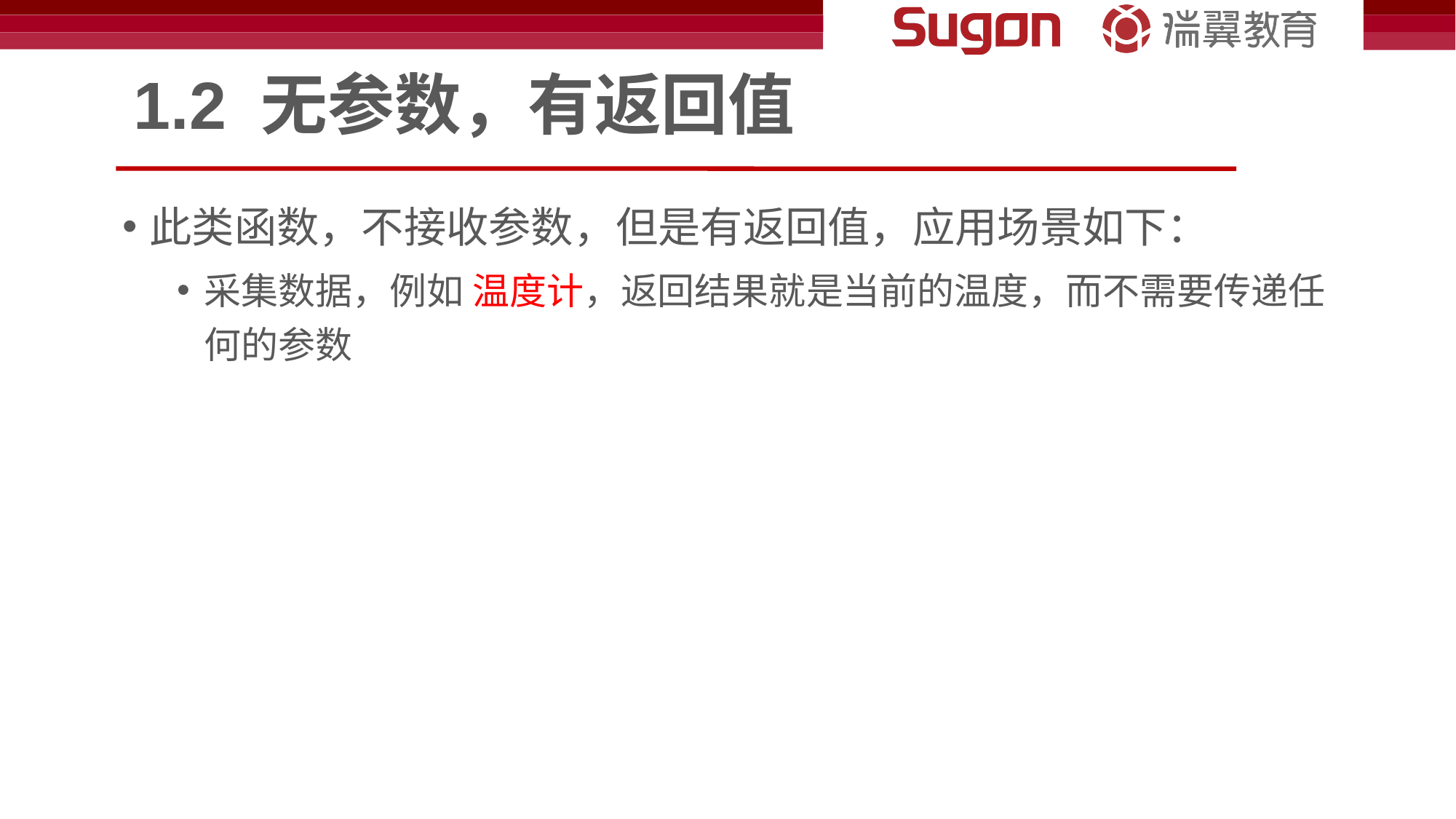

# 1.2 无参数，有返回值
此类函数，不接收参数，但是有返回值，应用场景如下：
采集数据，例如 温度计，返回结果就是当前的温度，而不需要传递任何的参数